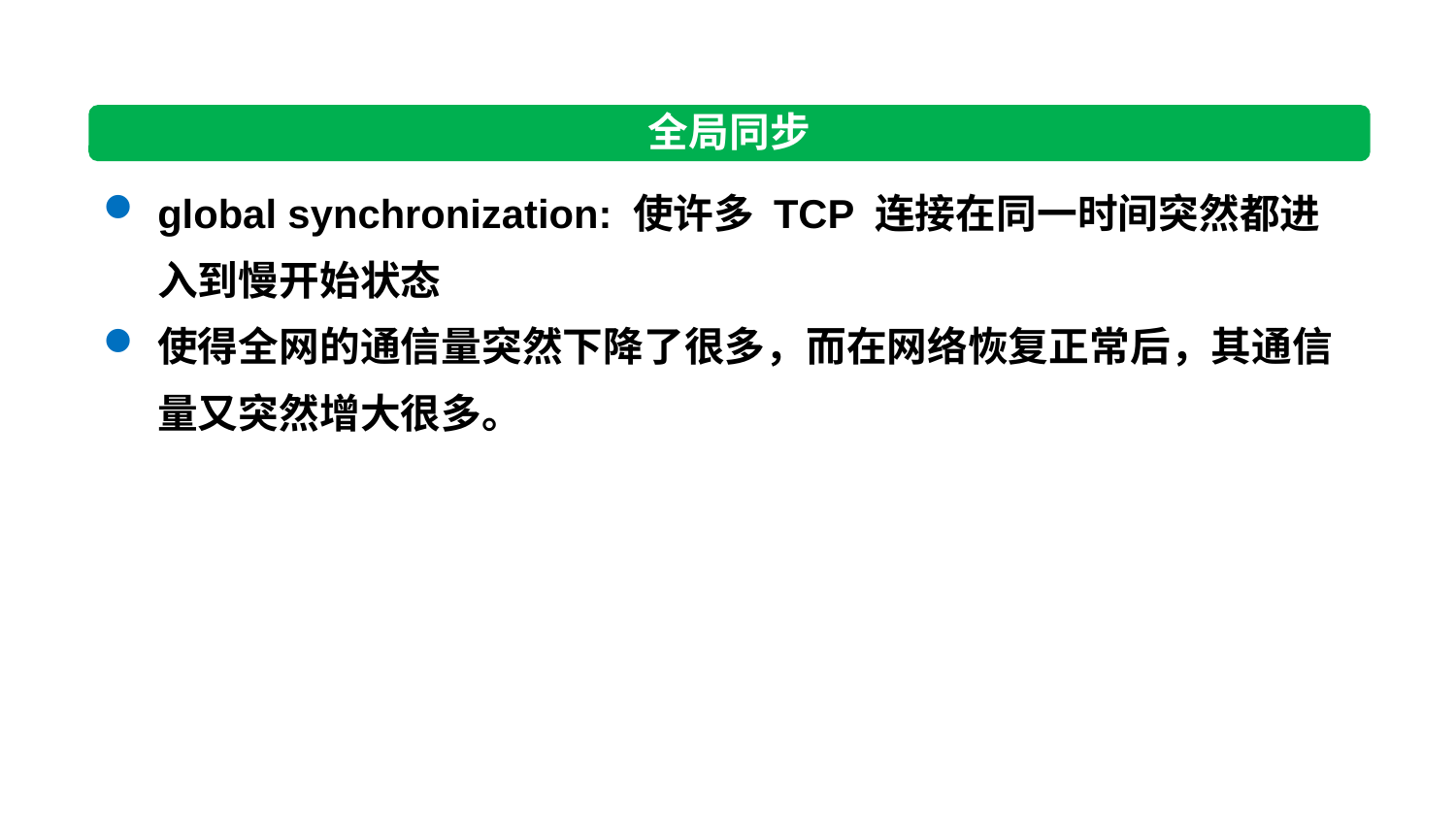

全局同步

global synchronization: 使许多 TCP 连接在同一时间突然都进入到慢开始状态
使得全网的通信量突然下降了很多，而在网络恢复正常后，其通信量又突然增大很多。
187